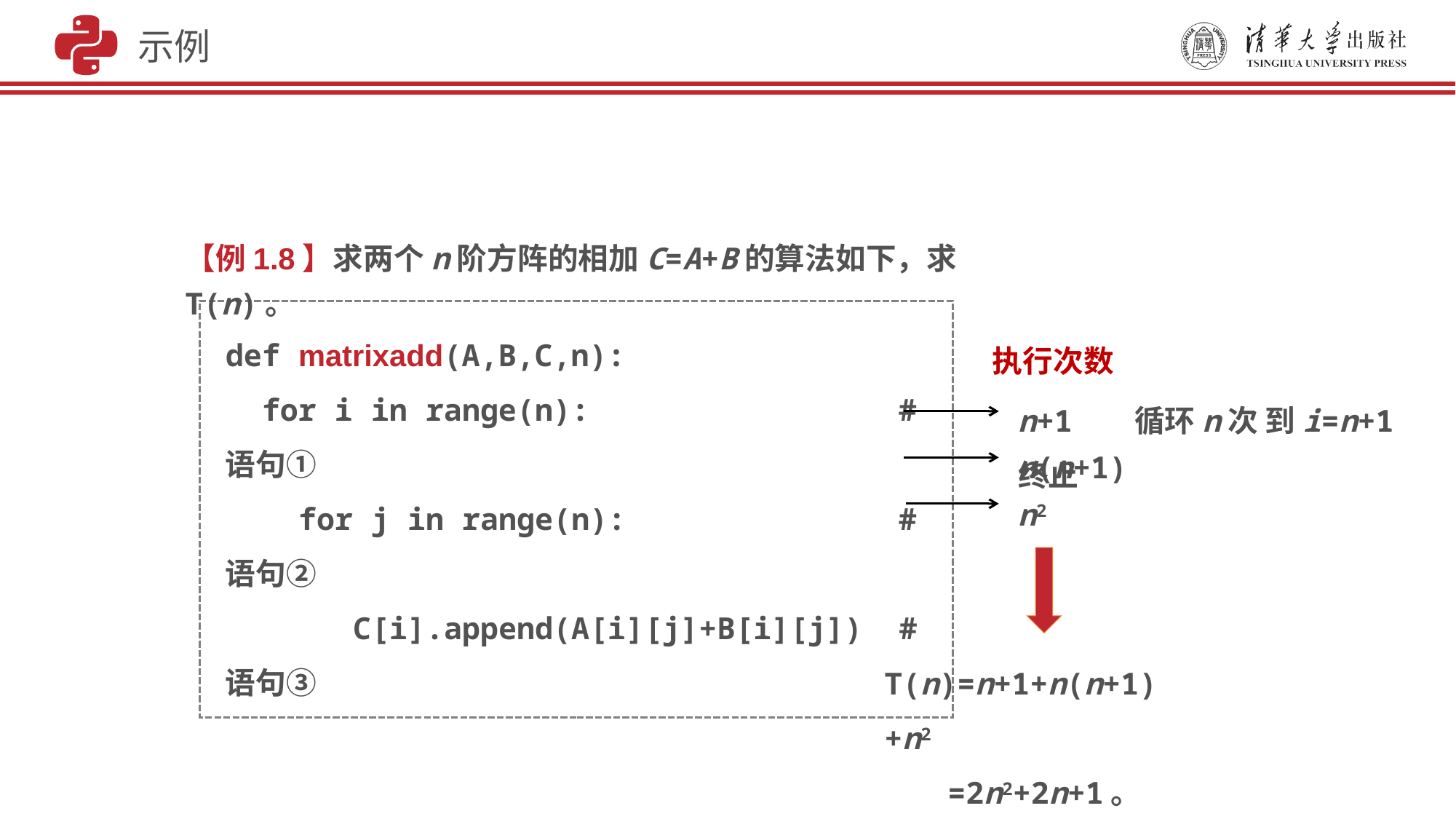

示例
【例1.8】求两个n阶方阵的相加C=A+B的算法如下，求T(n)。
def matrixadd(A,B,C,n):
  for i in range(n):			 #语句①
    for j in range(n):             	 #语句②
       C[i].append(A[i][j]+B[i][j])  #语句③
执行次数
n+1   循环n次 到i=n+1终止
n(n+1)
n2

T(n)=n+1+n(n+1)+n2
      =2n2+2n+1。